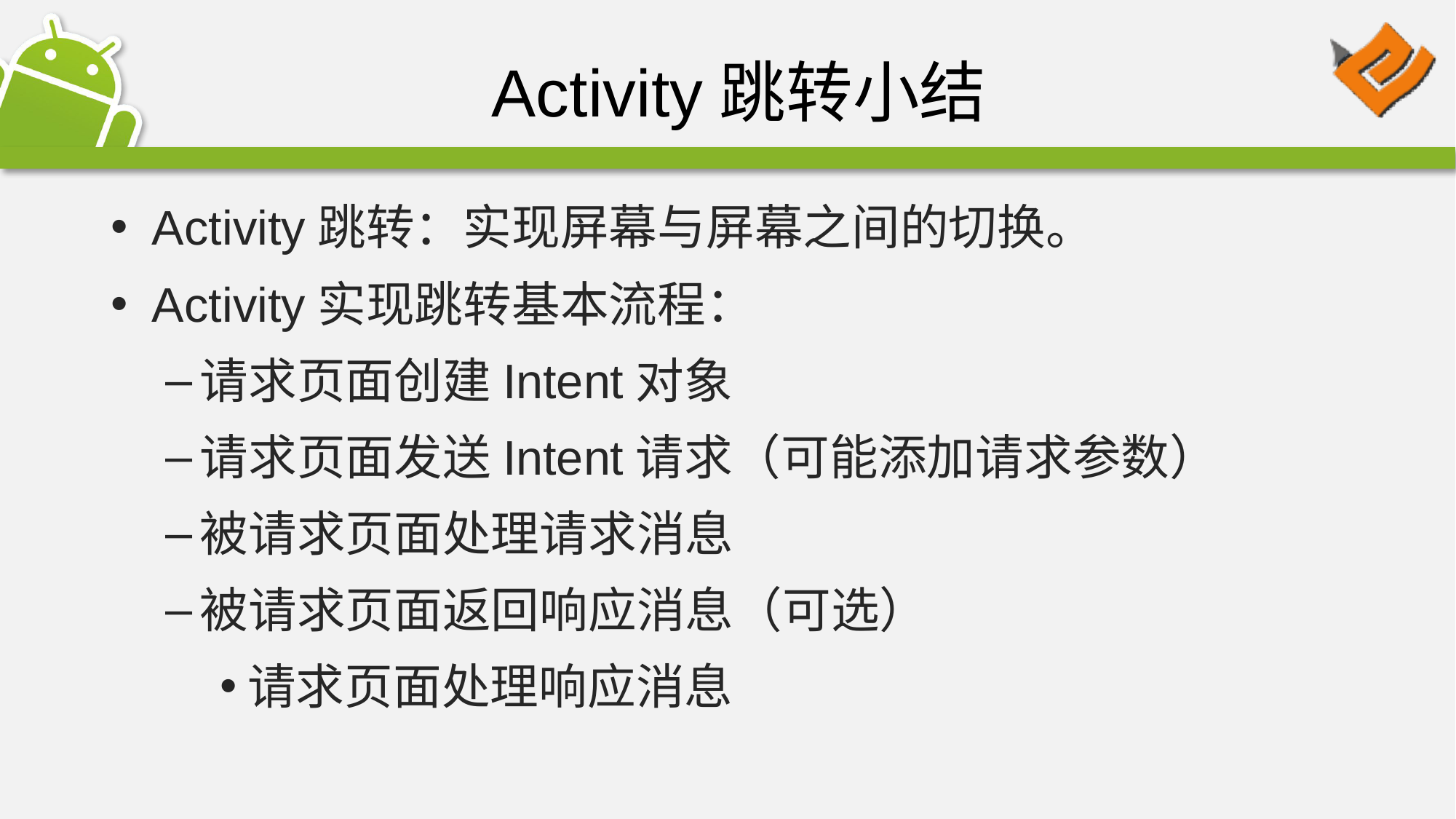

# Activity跳转小结
Activity跳转：实现屏幕与屏幕之间的切换。
Activity实现跳转基本流程：
请求页面创建Intent对象
请求页面发送Intent请求（可能添加请求参数）
被请求页面处理请求消息
被请求页面返回响应消息（可选）
请求页面处理响应消息